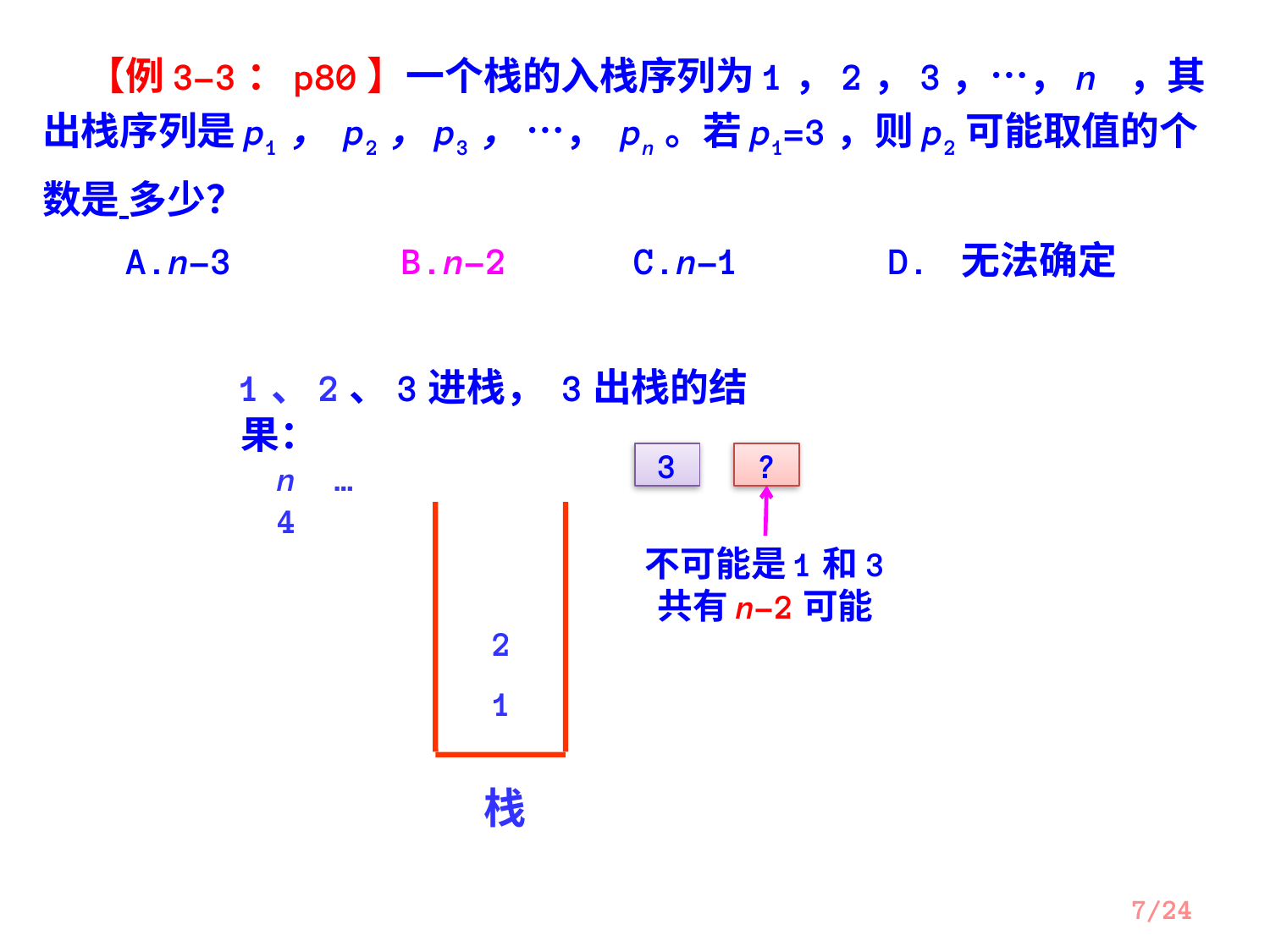

【例3-3：p80】一个栈的入栈序列为1，2，3，…，n ，其出栈序列是p1， p2，p3， …， pn。若p1=3，则p2可能取值的个数是 多少？
    A.n-3        B.n-2      C.n-1       D. 无法确定
1、2、3进栈， 3出栈的结果：
3
?
n  …   4

不可能是1和3
共有n-2可能
2
1

栈
7/24